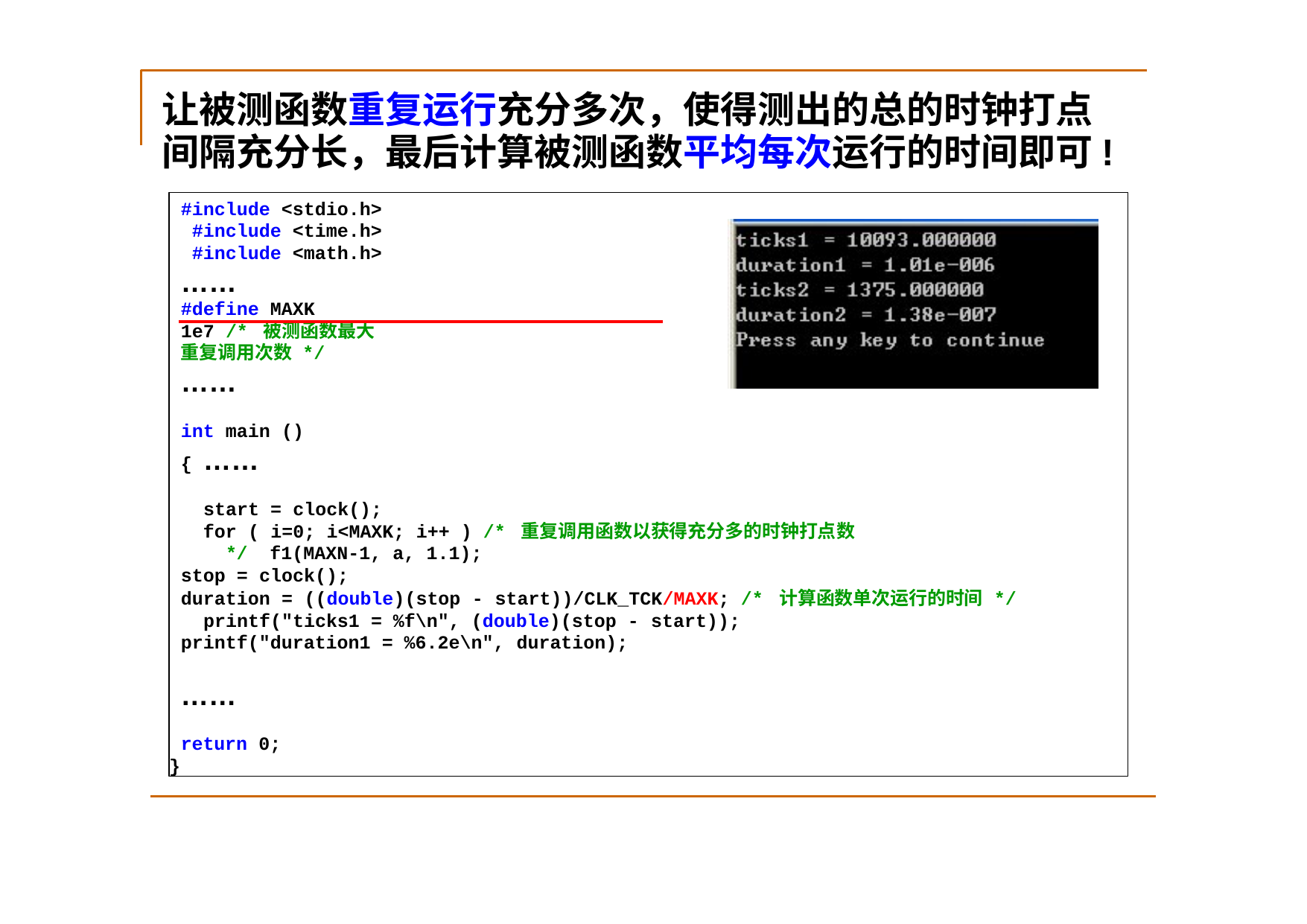

# 让被测函数重复运行充分多次，使得测出的总的时钟打点 间隔充分长，最后计算被测函数平均每次运行的时间即可!
#include <stdio.h>  #include <time.h>  #include <math.h>
……
#define MAXK 1e7 /* 被测函数最大重复调用次数 */
……
int main ()
{ ……
start = clock();
for ( i=0; i<MAXK; i++ ) /* 重复调用函数以获得充分多的时钟打点数*/  f1(MAXN-1, a, 1.1);
stop = clock();
duration = ((double)(stop - start))/CLK_TCK/MAXK; /* 计算函数单次运行的时间 */  printf("ticks1 = %f\n", (double)(stop - start));
printf("duration1 = %6.2e\n", duration);

……
return 0;
}